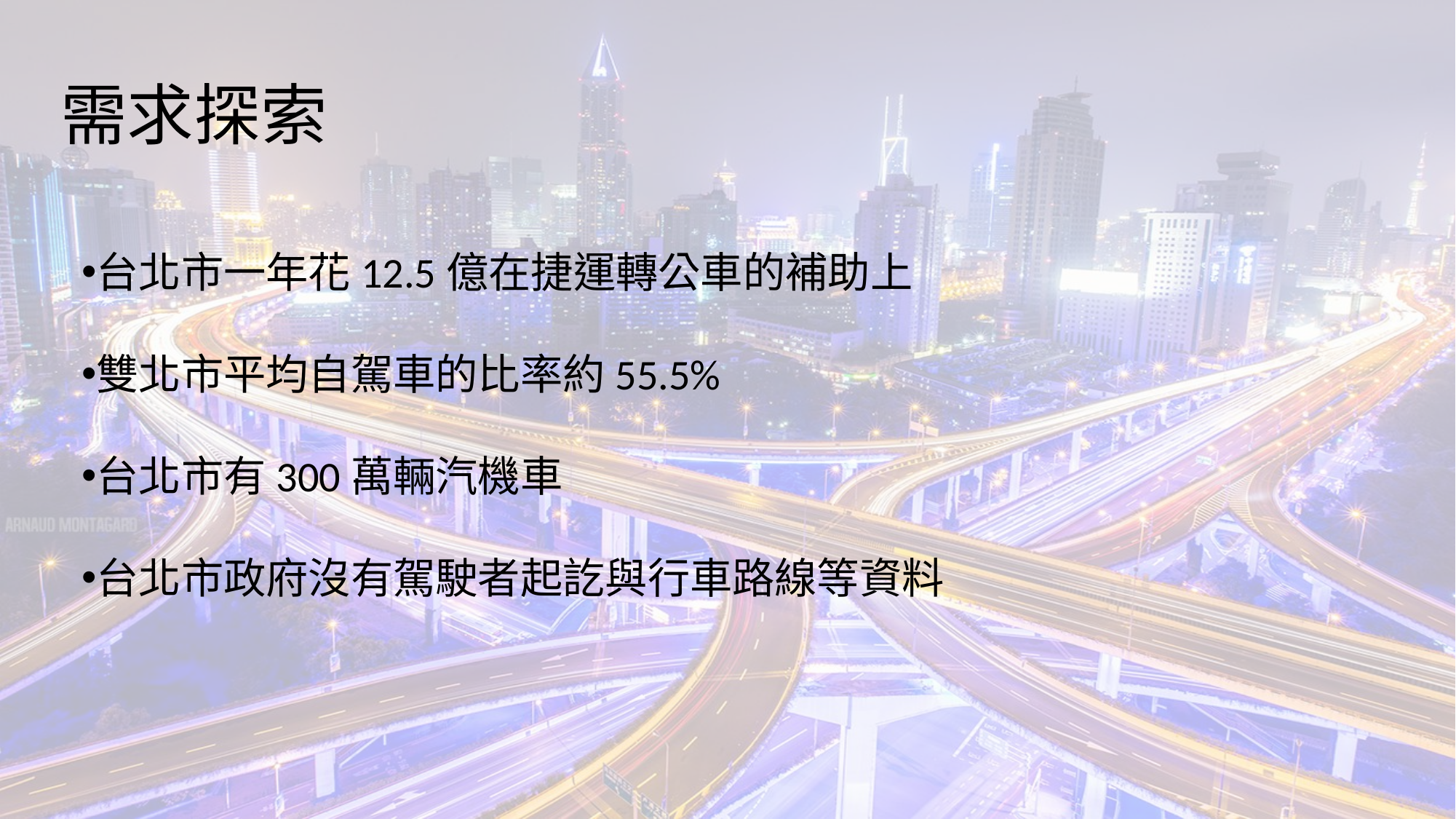

# 需求探索
台北市一年花12.5億在捷運轉公車的補助上
雙北市平均自駕車的比率約55.5%
台北市有300萬輛汽機車
台北市政府沒有駕駛者起訖與行車路線等資料